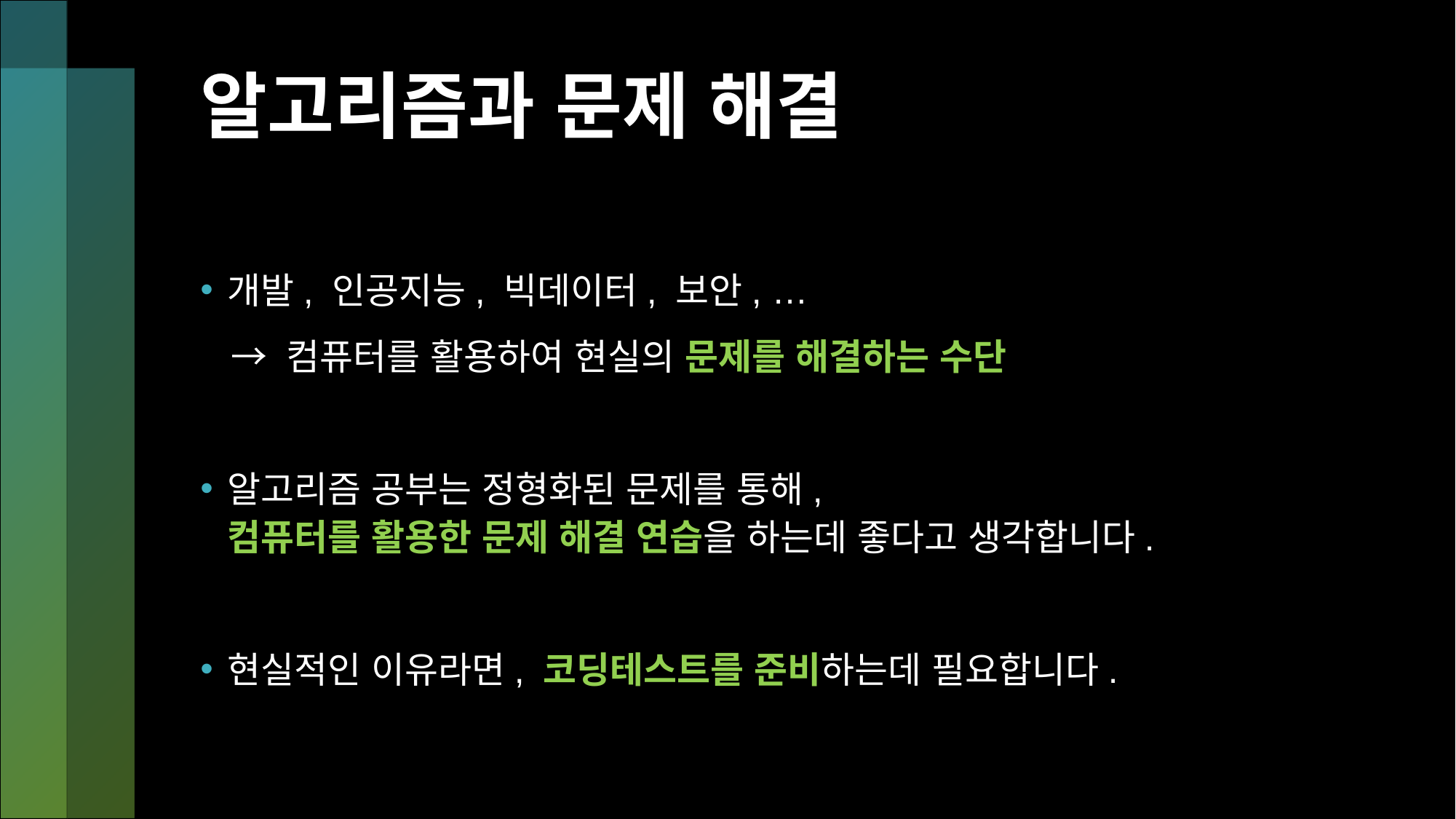

# 알고리즘과 문제 해결
개발, 인공지능, 빅데이터, 보안, …
   → 컴퓨터를 활용하여 현실의 문제를 해결하는 수단

알고리즘 공부는 정형화된 문제를 통해,
컴퓨터를 활용한 문제 해결 연습을 하는데 좋다고 생각합니다.

현실적인 이유라면, 코딩테스트를 준비하는데 필요합니다.